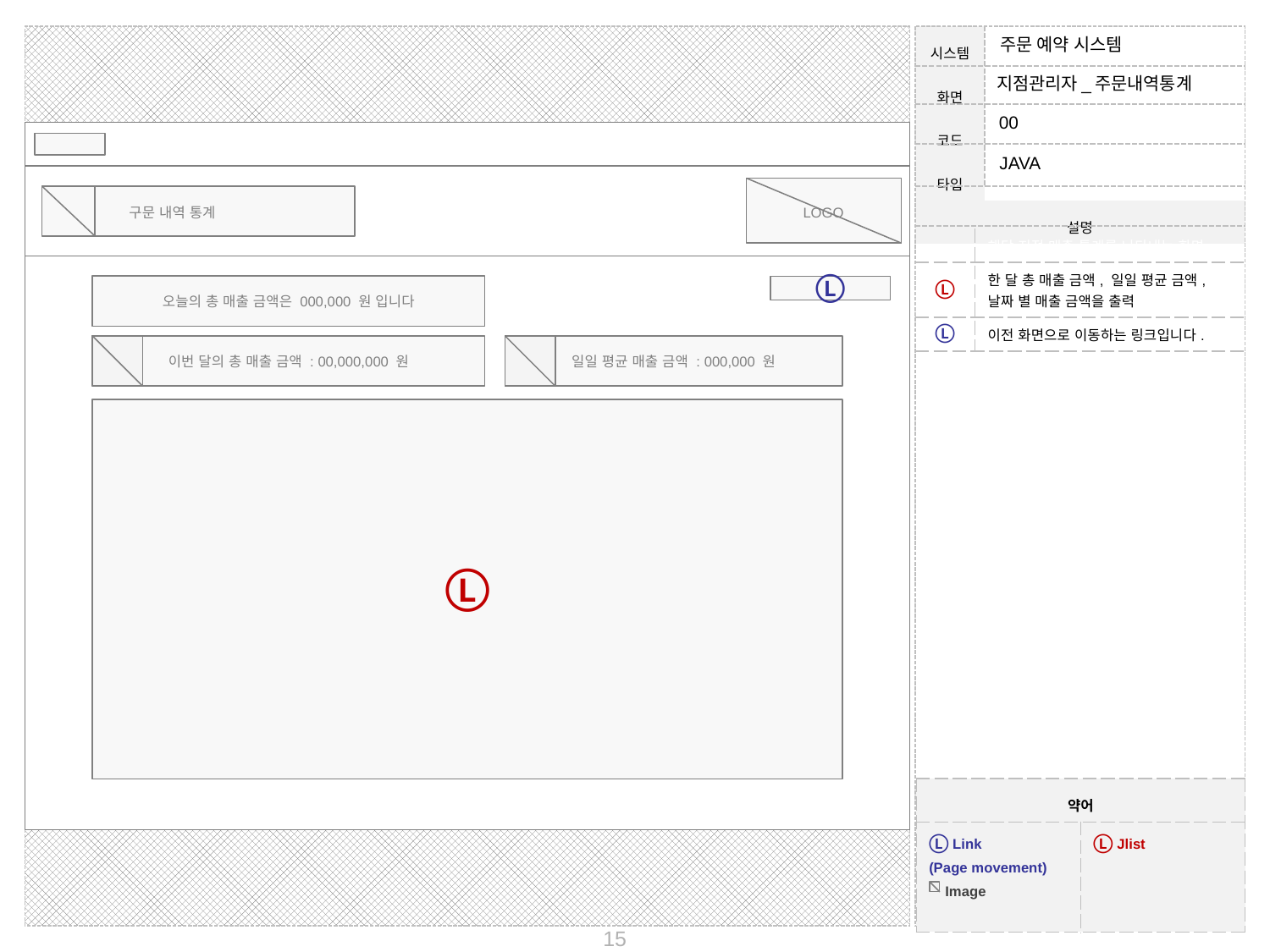

주문 예약 시스템
지점관리자_주문내역통계
00
JAVA
구문 내역 통계
LOGO
|  | 해당 지점 매출 통계를 나타내는 화면 |
| --- | --- |
| Ⓛ | 한 달 총 매출 금액, 일일 평균 금액, 날짜 별 매출 금액을 출력 |
| Ⓛ | 이전 화면으로 이동하는 링크입니다. |
오늘의 총 매출 금액은 000,000 원 입니다

이번 달의 총 매출 금액 : 00,000,000 원
일일 평균 매출 금액 : 000,000 원

Ⓛ
| 약어 |  |
| --- | --- |
| Ⓛ Link (Page movement) Image | Ⓛ Jlist |

15